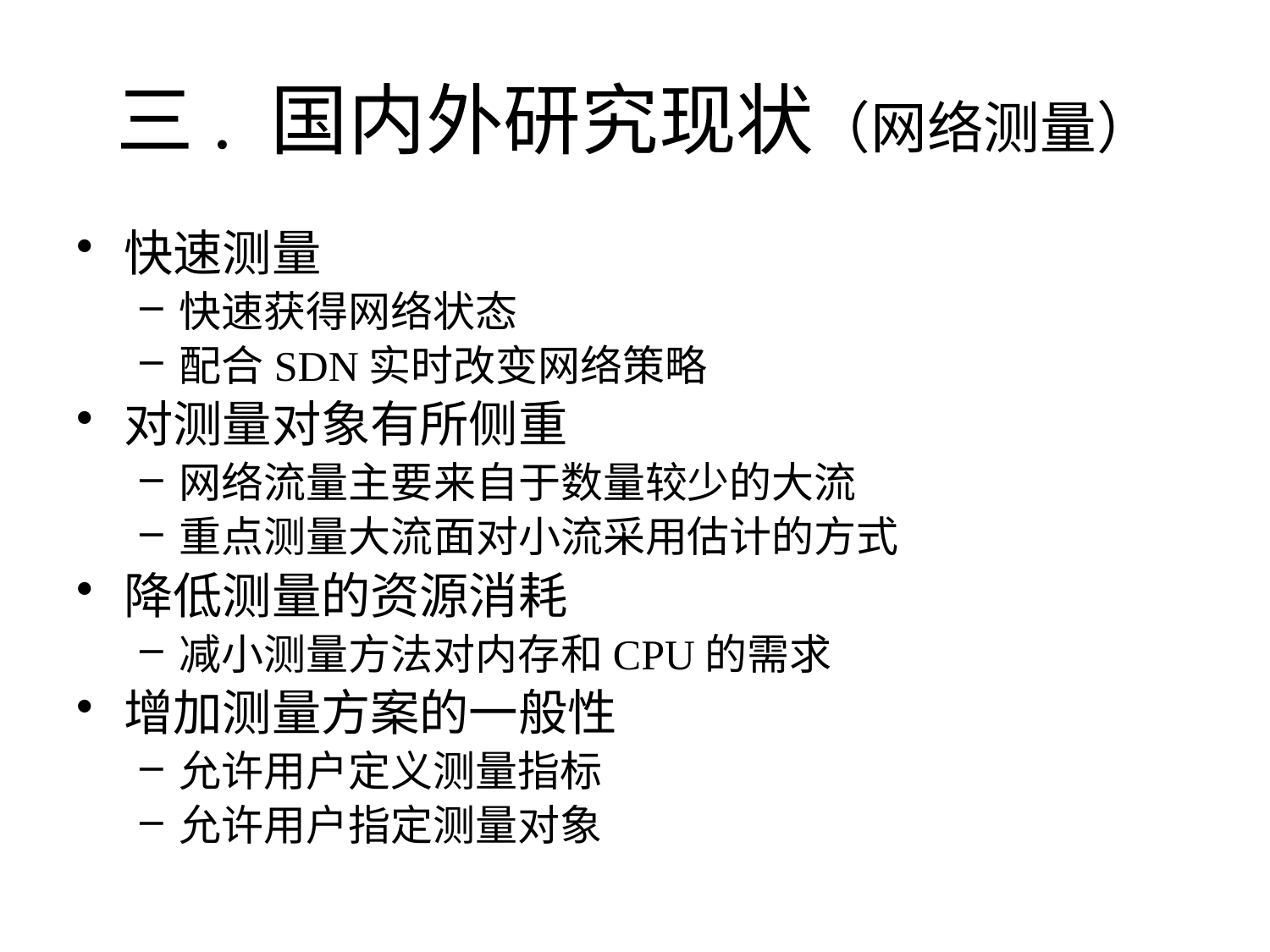

# 三. 国内外研究现状（网络测量）
快速测量
快速获得网络状态
配合SDN实时改变网络策略
对测量对象有所侧重
网络流量主要来自于数量较少的大流
重点测量大流面对小流采用估计的方式
降低测量的资源消耗
减小测量方法对内存和CPU的需求
增加测量方案的一般性
允许用户定义测量指标
允许用户指定测量对象